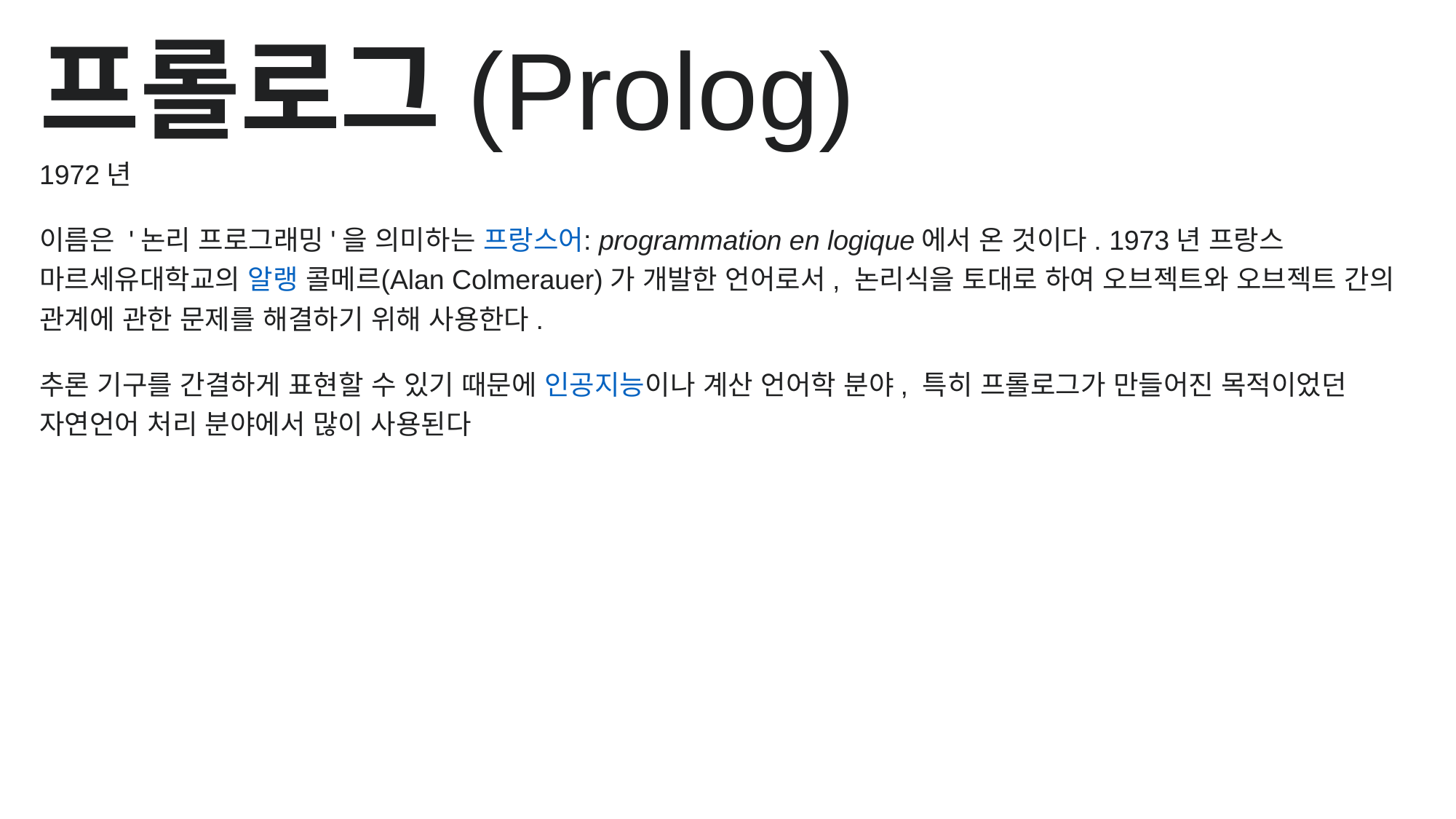

프롤로그(Prolog)
1972년

이름은 '논리 프로그래밍'을 의미하는 프랑스어: programmation en logique에서 온 것이다. 1973년 프랑스 마르세유대학교의 알랭 콜메르(Alan Colmerauer)가 개발한 언어로서, 논리식을 토대로 하여 오브젝트와 오브젝트 간의 관계에 관한 문제를 해결하기 위해 사용한다.

추론 기구를 간결하게 표현할 수 있기 때문에 인공지능이나 계산 언어학 분야, 특히 프롤로그가 만들어진 목적이었던 자연언어 처리 분야에서 많이 사용된다